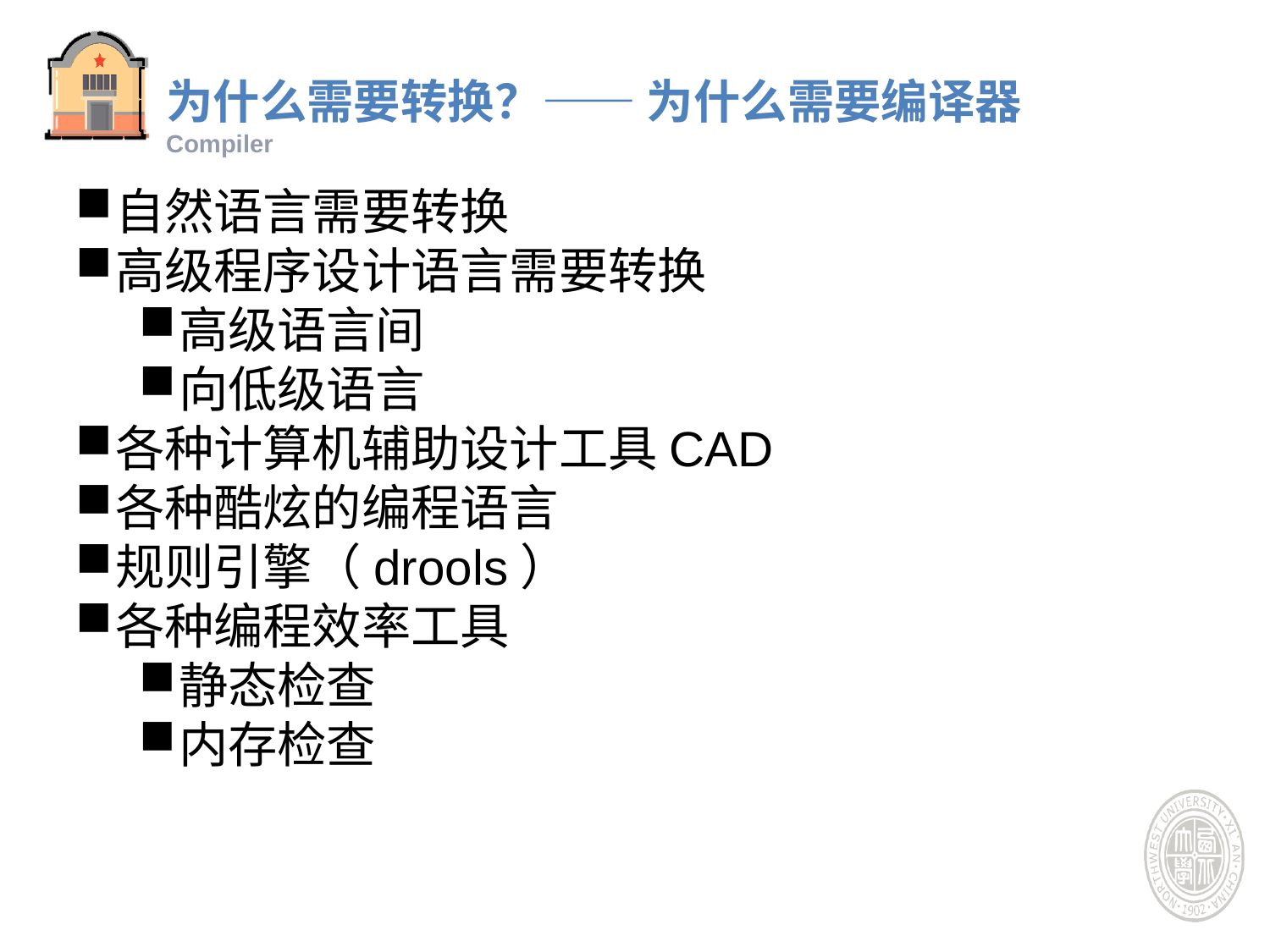

为什么需要转换？—— 为什么需要编译器
Compiler
自然语言需要转换
高级程序设计语言需要转换
高级语言间
向低级语言
各种计算机辅助设计工具CAD
各种酷炫的编程语言
规则引擎（drools）
各种编程效率工具
静态检查
内存检查